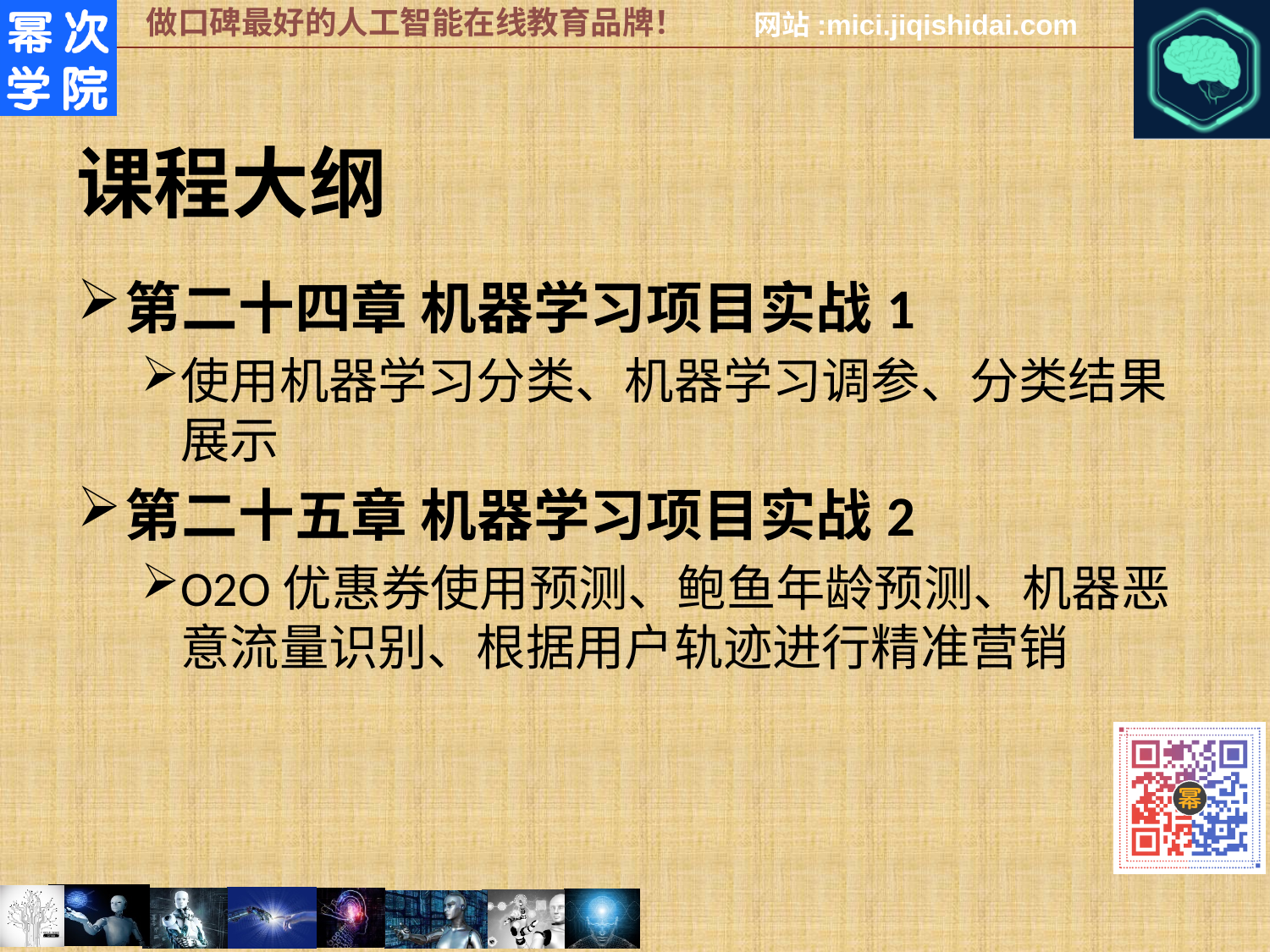

# 课程大纲
第二十四章 机器学习项目实战1
使用机器学习分类、机器学习调参、分类结果展示
第二十五章 机器学习项目实战2
O2O优惠券使用预测、鲍鱼年龄预测、机器恶意流量识别、根据用户轨迹进行精准营销